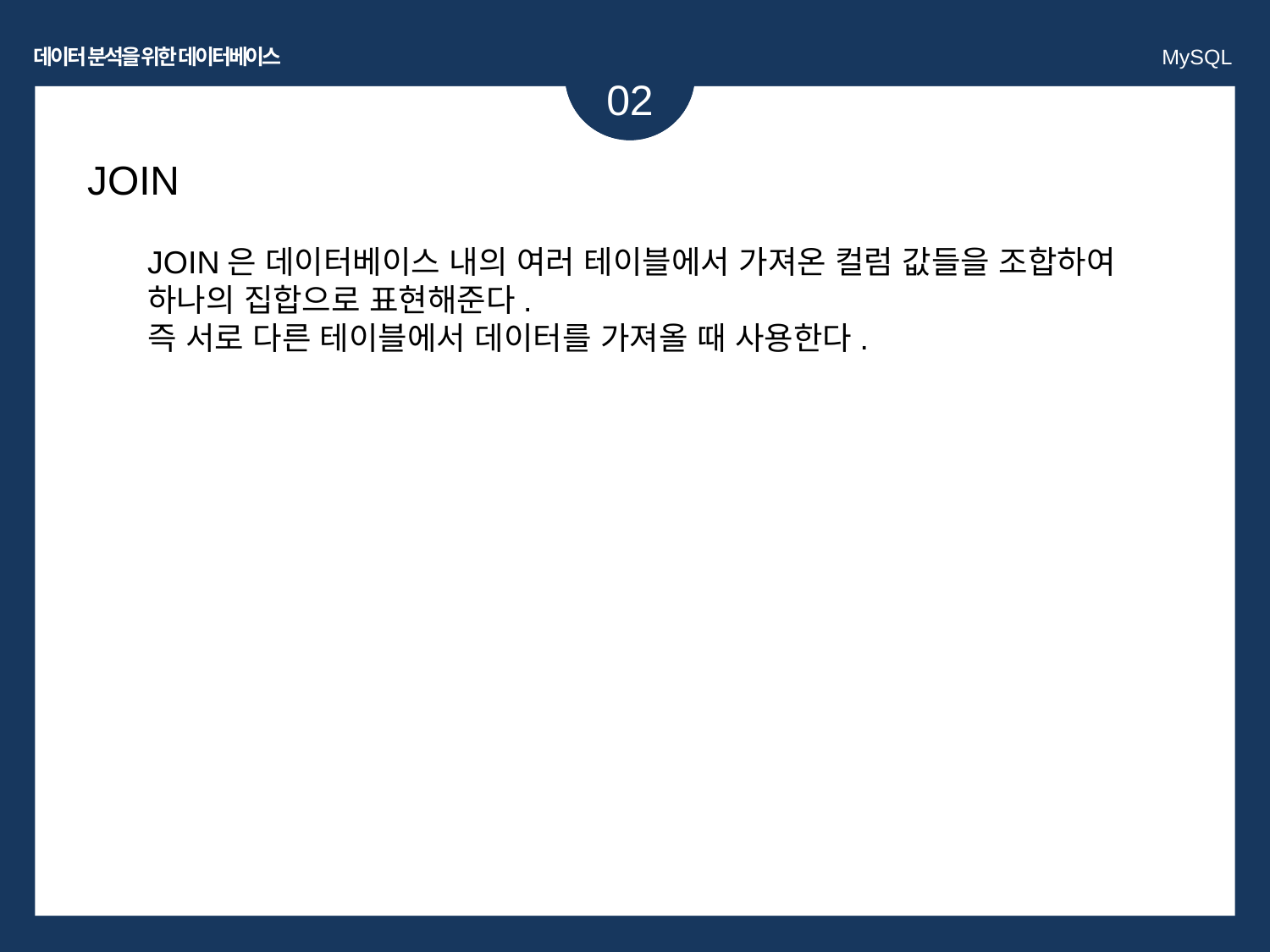

데이터 분석을 위한 데이터베이스
MySQL
02
JOIN
JOIN은 데이터베이스 내의 여러 테이블에서 가져온 컬럼 값들을 조합하여 하나의 집합으로 표현해준다.
즉 서로 다른 테이블에서 데이터를 가져올 때 사용한다.